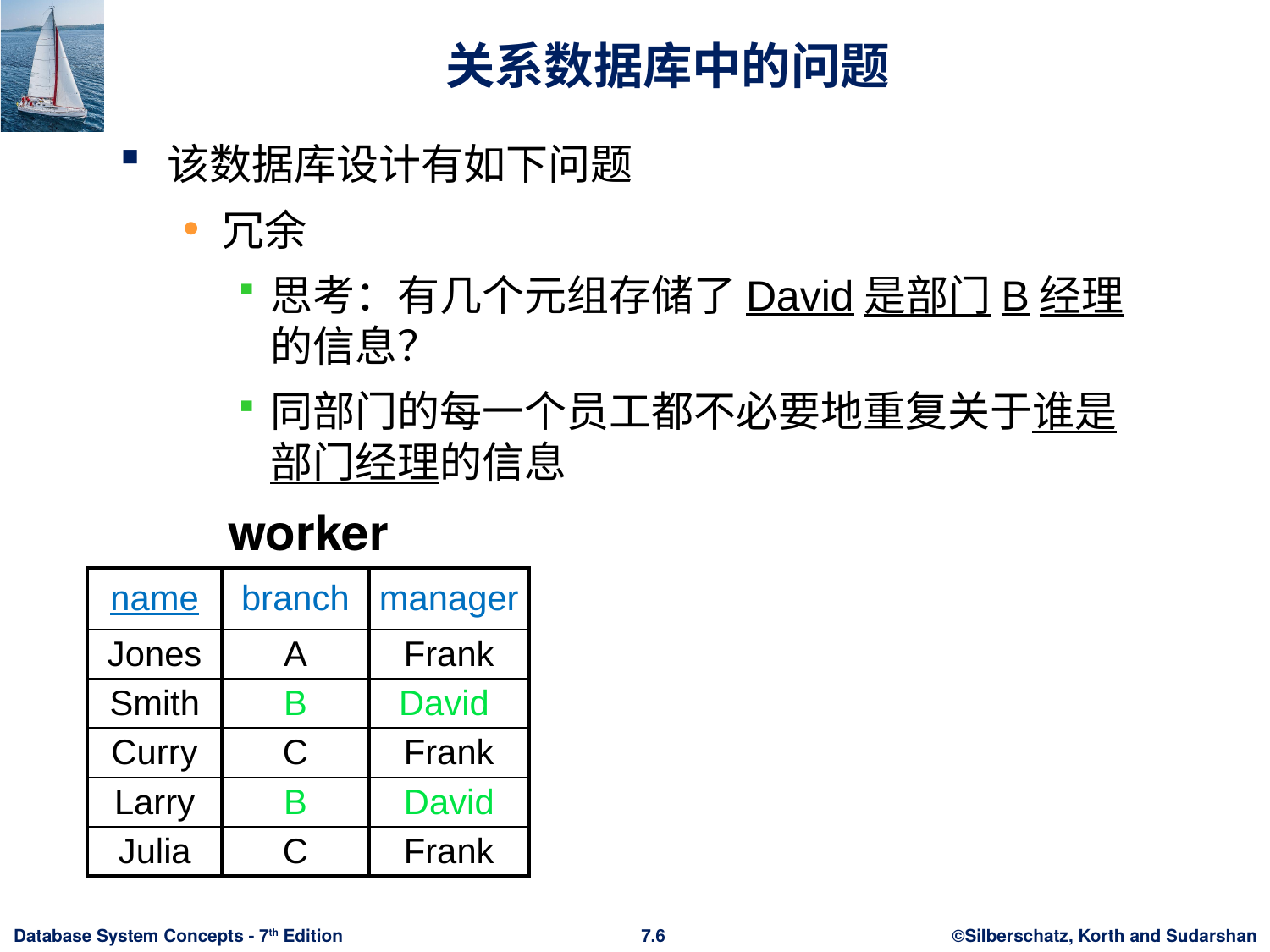

# 关系数据库中的问题
该数据库设计有如下问题
冗余
思考：有几个元组存储了David是部门B经理的信息？
同部门的每一个员工都不必要地重复关于谁是部门经理的信息
worker
| name | branch | manager |
| --- | --- | --- |
| Jones | A | Frank |
| Smith | B | David |
| Curry | C | Frank |
| Larry | B | David |
| Julia | C | Frank |